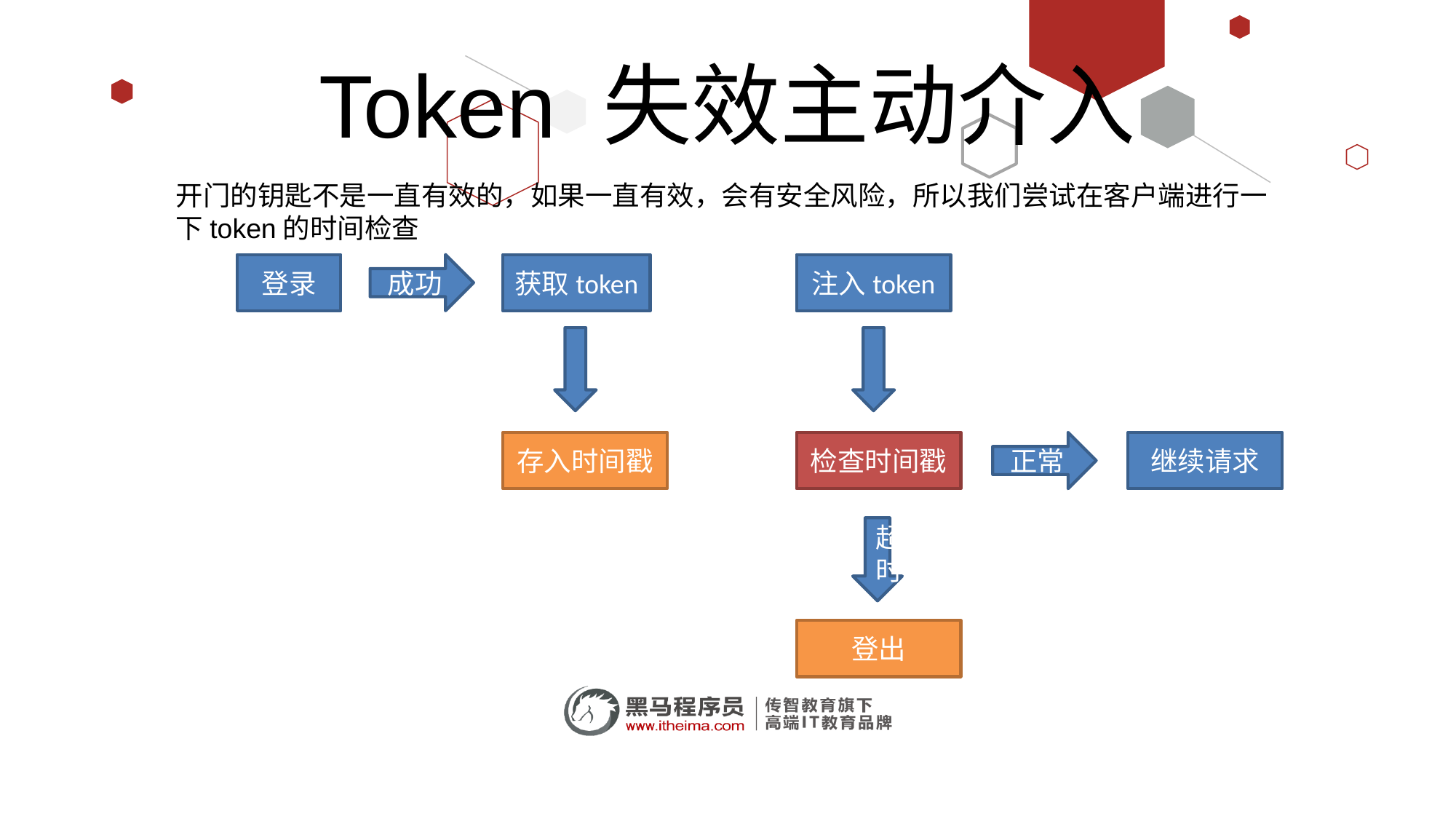

# Token 失效主动介入
开门的钥匙不是一直有效的，如果一直有效，会有安全风险，所以我们尝试在客户端进行一下token的时间检查
注入token
登录
成功
获取token

继续请求
存入时间戳
检查时间戳
正常
超时
登出